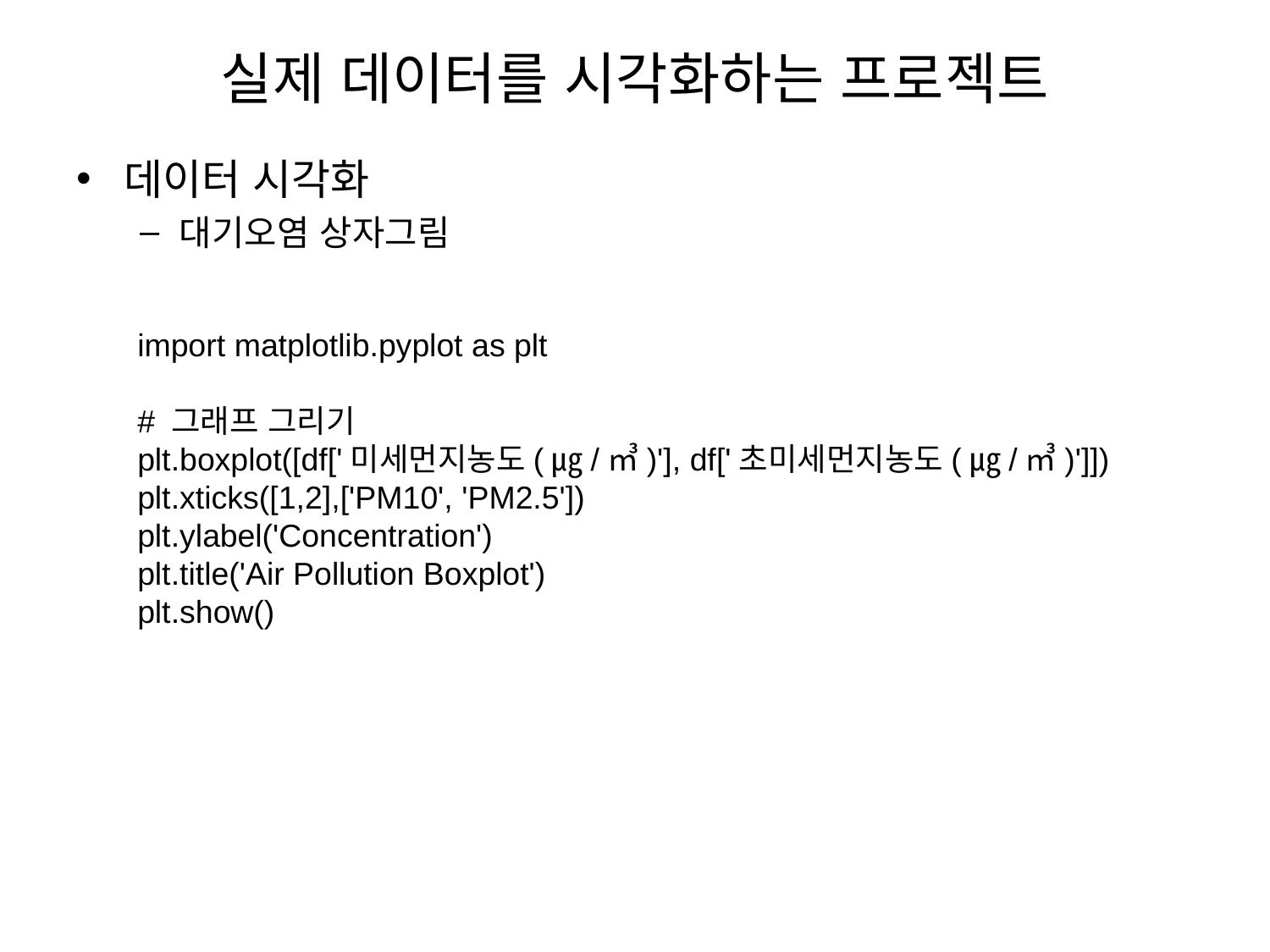

# 실제 데이터를 시각화하는 프로젝트
데이터 시각화
대기오염 상자그림

import matplotlib.pyplot as plt

# 그래프 그리기
plt.boxplot([df['미세먼지농도(㎍/㎥)'], df['초미세먼지농도(㎍/㎥)']])
plt.xticks([1,2],['PM10', 'PM2.5'])
plt.ylabel('Concentration')
plt.title('Air Pollution Boxplot')
plt.show()